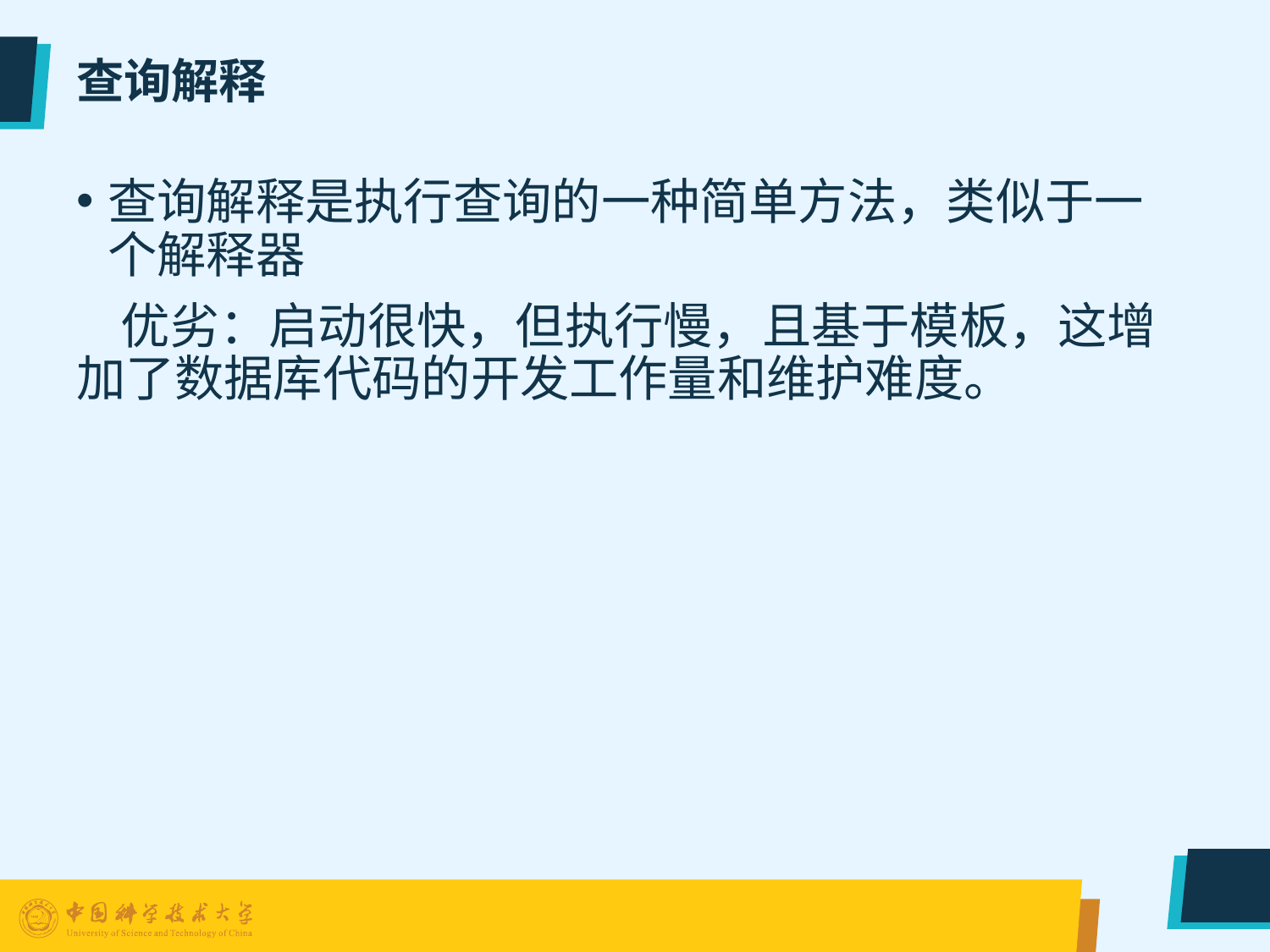

# 查询解释
查询解释是执行查询的一种简单方法，类似于一个解释器
   优劣：启动很快，但执行慢，且基于模板，这增加了数据库代码的开发工作量和维护难度。